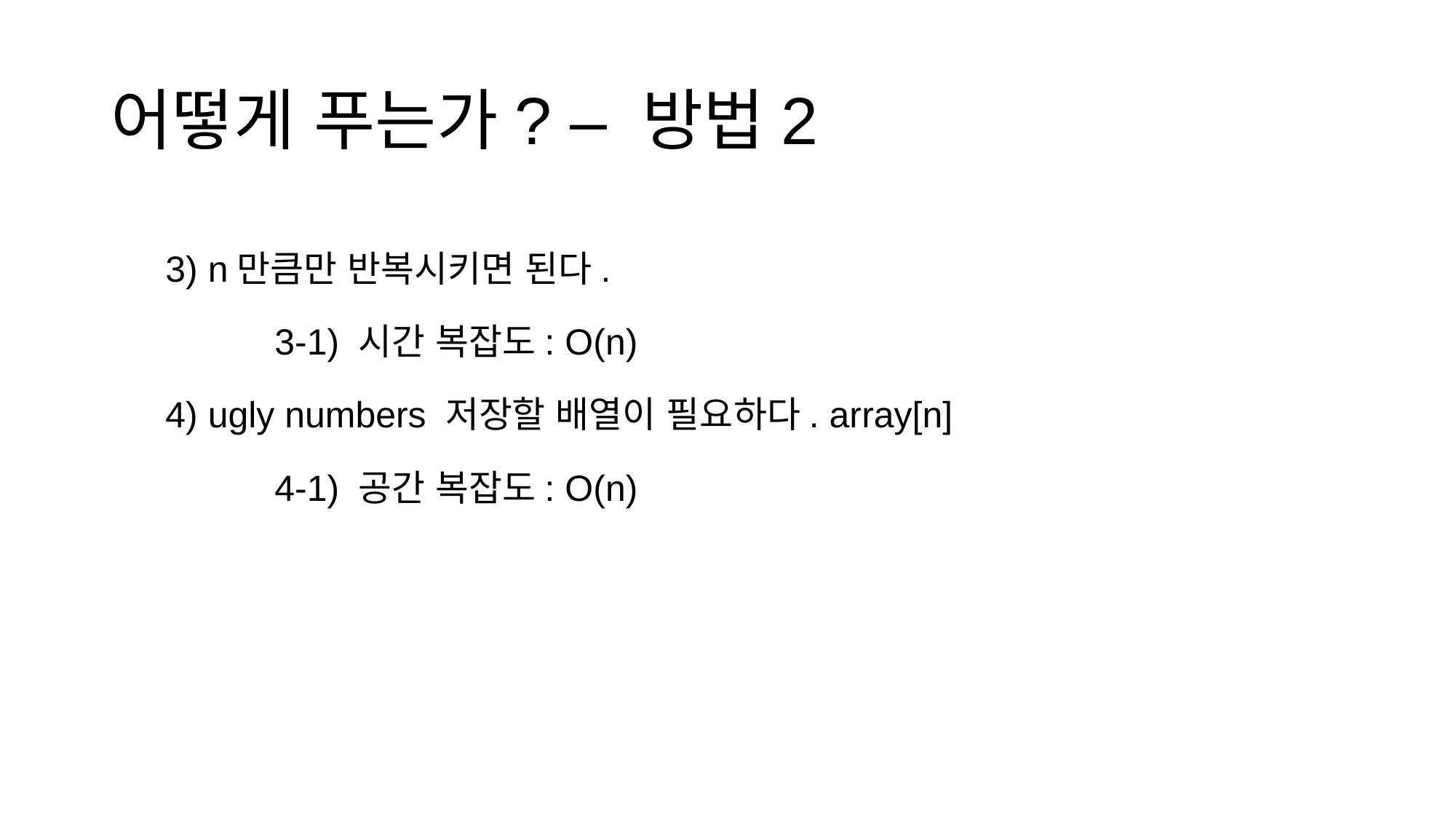

# 어떻게 푸는가? – 방법2
3) n만큼만 반복시키면 된다.
	3-1) 시간 복잡도: O(n)
4) ugly numbers 저장할 배열이 필요하다. array[n]
	4-1) 공간 복잡도: O(n)